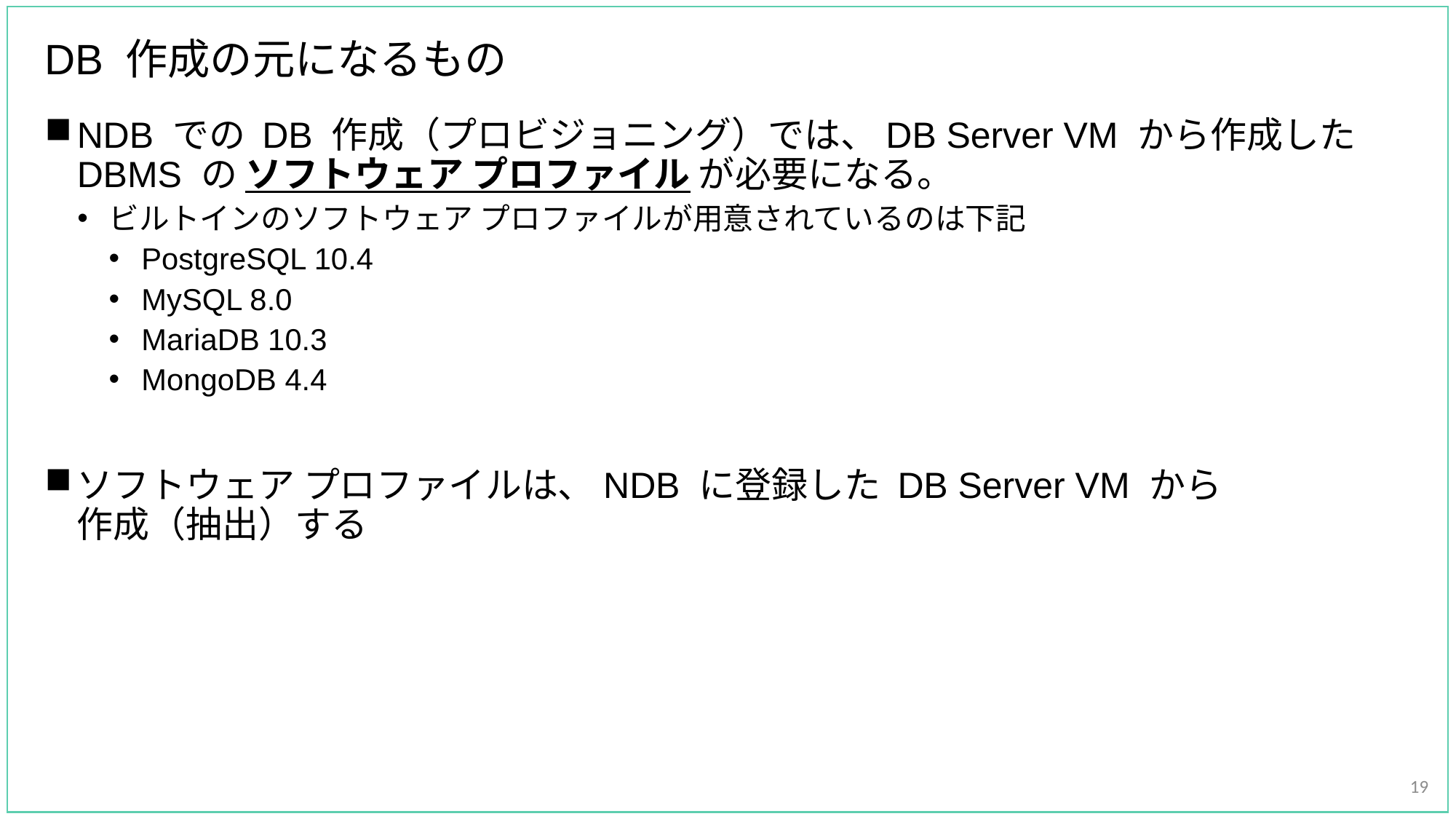

# DB 作成の元になるもの
NDB での DB 作成（プロビジョニング）では、DB Server VM から作成した
DBMS の ソフトウェア プロファイル が必要になる。
ビルトインのソフトウェア プロファイルが用意されているのは下記
PostgreSQL 10.4
MySQL 8.0
MariaDB 10.3
MongoDB 4.4

ソフトウェア プロファイルは、NDB に登録した DB Server VM から
作成（抽出）する

19